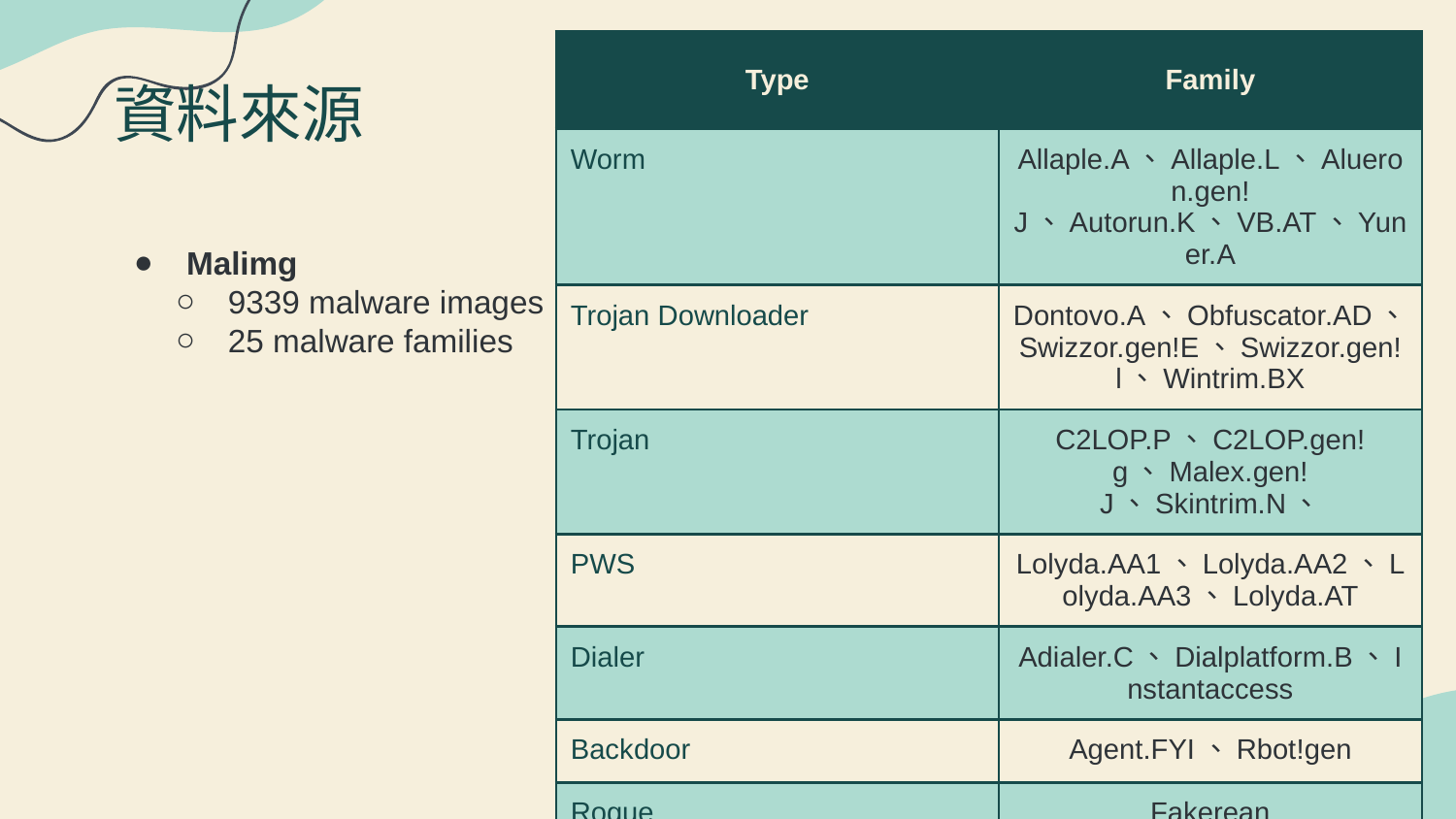

| Type | Family |  |
| --- | --- | --- |
| Worm | Allaple.A、Allaple.L、Alueron.gen!J、Autorun.K、VB.AT、Yuner.A |  |
| Trojan Downloader | Dontovo.A、Obfuscator.AD、Swizzor.gen!E、Swizzor.gen!l、Wintrim.BX |  |
| Trojan | C2LOP.P、C2LOP.gen!g、Malex.gen!J、Skintrim.N、 |  |
| PWS | Lolyda.AA1、Lolyda.AA2、Lolyda.AA3、Lolyda.AT |  |
| Dialer | Adialer.C、Dialplatform.B、Instantaccess |  |
| Backdoor | Agent.FYI、Rbot!gen |  |
| Rogue | Fakerean |  |
# 資料來源
Malimg
9339 malware images
25 malware families